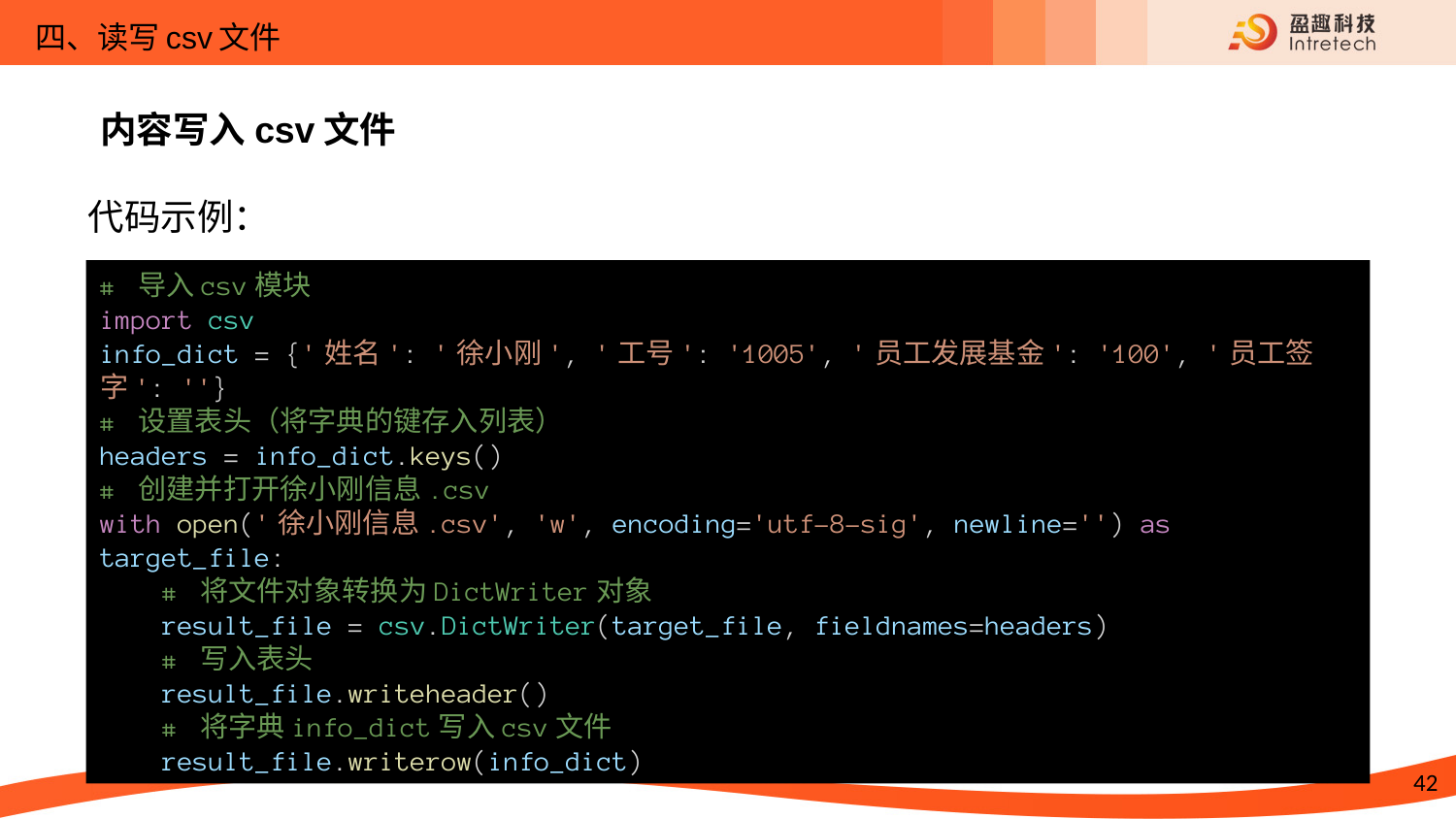

四、读写csv文件
内容写入csv文件
代码示例：
# 导入csv模块
import csv
info_dict = {'姓名': '徐小刚', '工号': '1005', '员工发展基金': '100', '员工签字': ''}
# 设置表头（将字典的键存入列表）
headers = info_dict.keys()
# 创建并打开徐小刚信息.csv
with open('徐小刚信息.csv', 'w', encoding='utf-8-sig', newline='') as target_file:
    # 将文件对象转换为DictWriter对象
    result_file = csv.DictWriter(target_file, fieldnames=headers)
    # 写入表头
    result_file.writeheader()
    # 将字典info_dict写入csv文件
    result_file.writerow(info_dict)